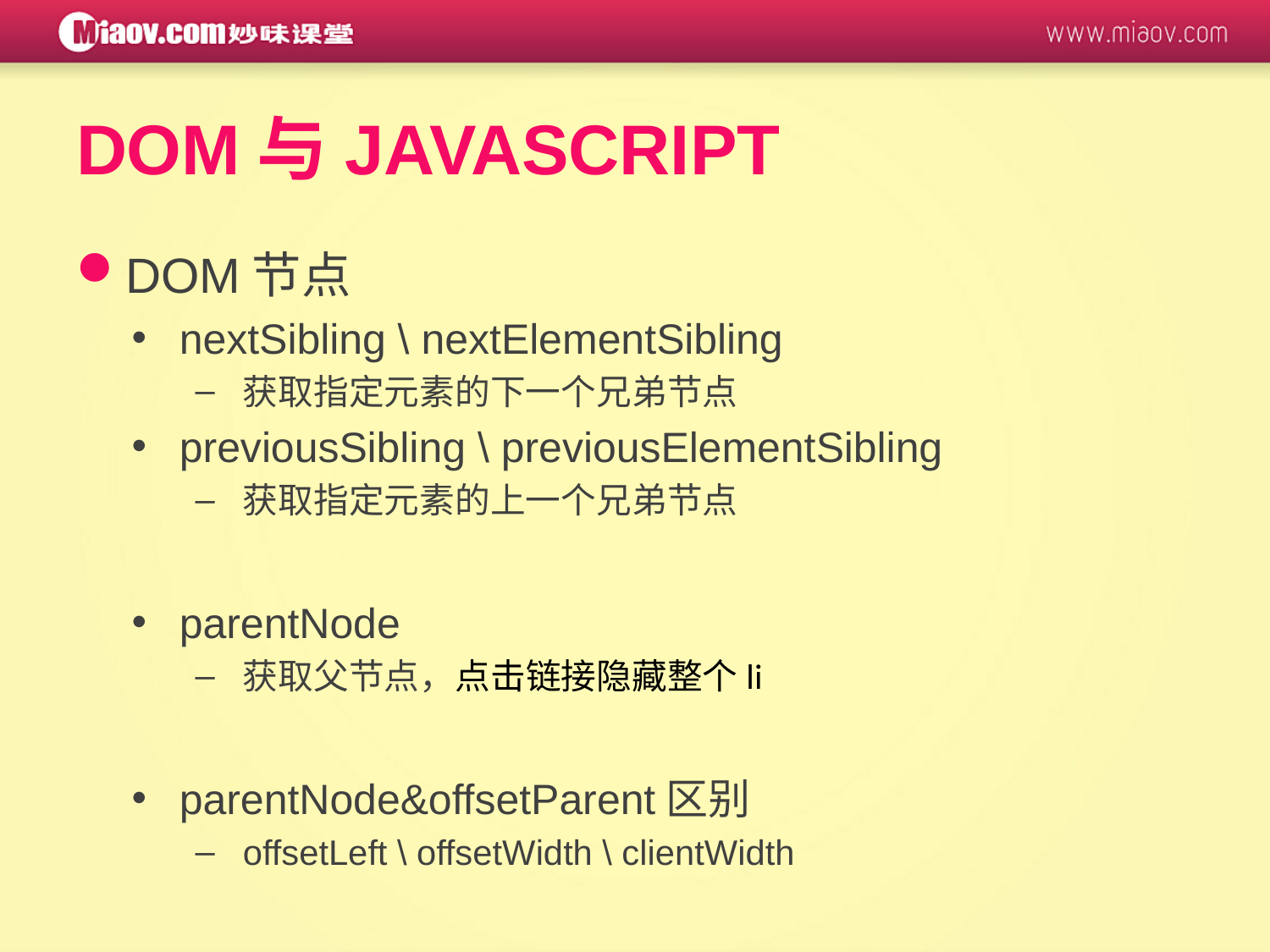

# DOM与JAVASCRIPT
DOM节点
nextSibling \ nextElementSibling
获取指定元素的下一个兄弟节点
previousSibling \ previousElementSibling
获取指定元素的上一个兄弟节点

parentNode
获取父节点，点击链接隐藏整个li

parentNode&offsetParent区别
offsetLeft \ offsetWidth \ clientWidth